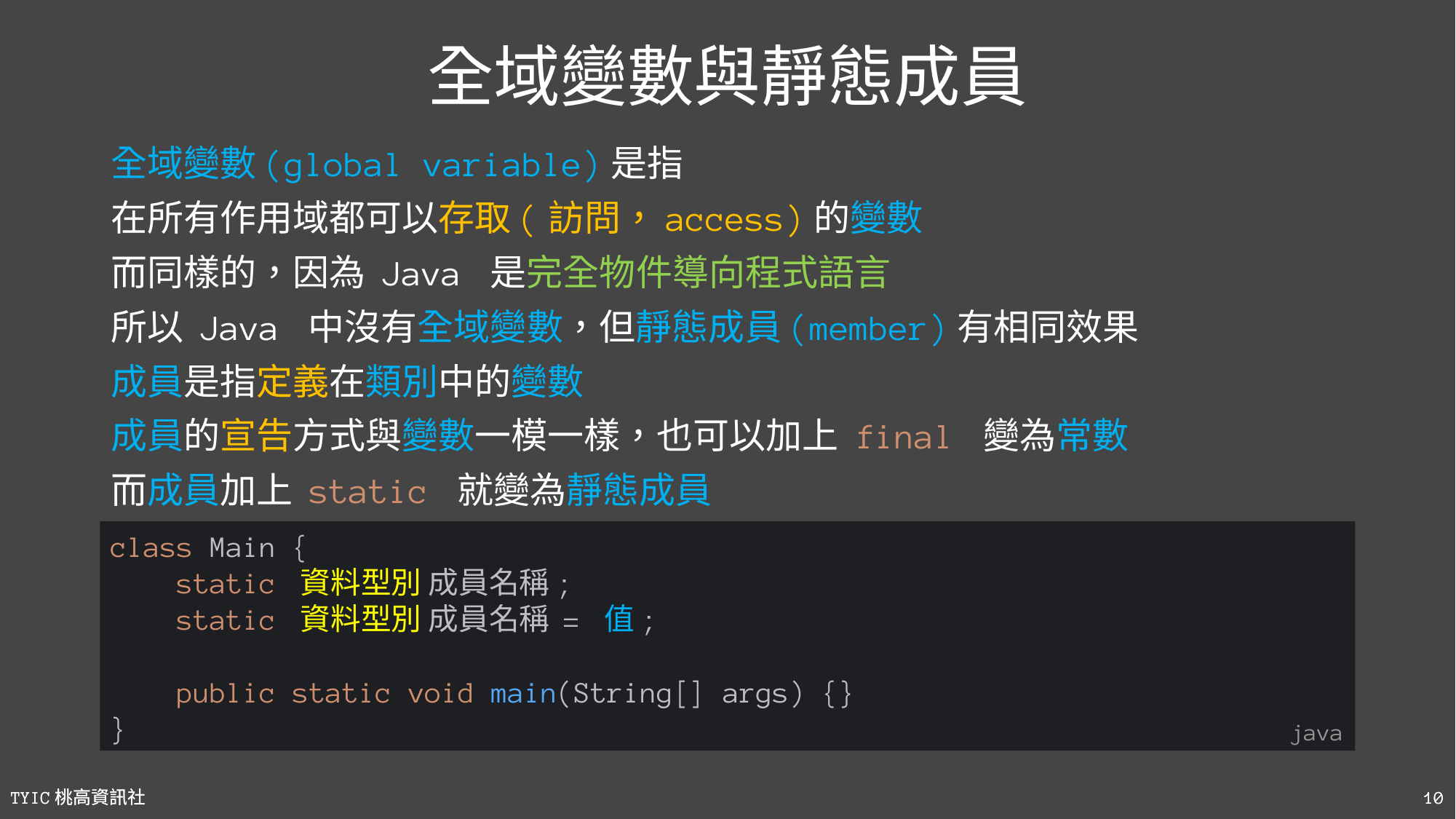

# 全域變數與靜態成員
全域變數(global variable)是指
在所有作用域都可以存取(訪問，access)的變數
而同樣的，因為 Java 是完全物件導向程式語言
所以 Java 中沒有全域變數，但靜態成員(member)有相同效果
成員是指定義在類別中的變數
成員的宣告方式與變數一模一樣，也可以加上 final 變為常數
而成員加上 static 就變為靜態成員
class Main {
    static 資料型別 成員名稱;
    static 資料型別 成員名稱 = 值;
    public static void main(String[] args) {}
}
java